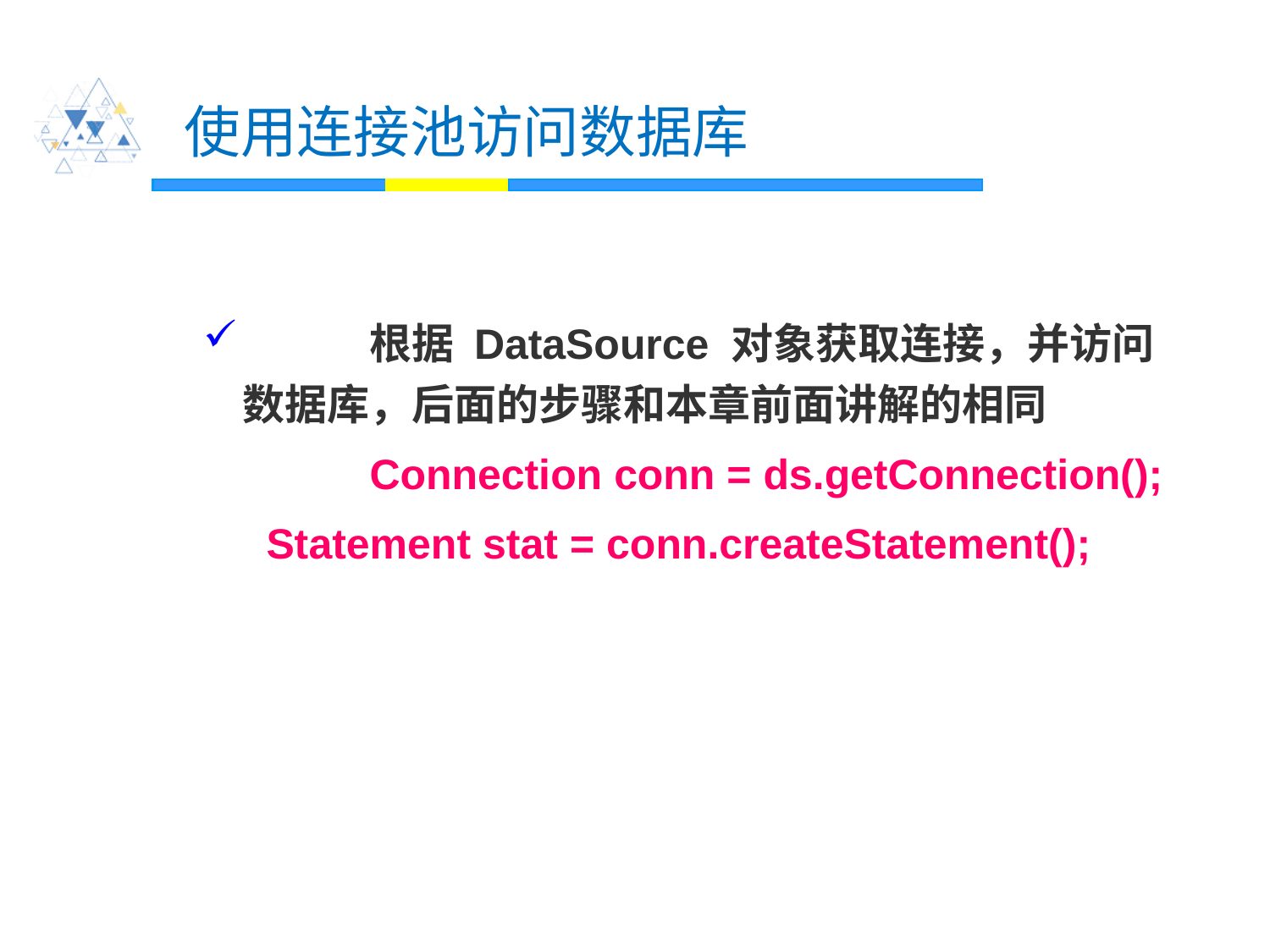

# 使用连接池访问数据库

 	根据 DataSource 对象获取连接，并访问数据库，后面的步骤和本章前面讲解的相同
    	Connection conn = ds.getConnection();
	  Statement stat = conn.createStatement();